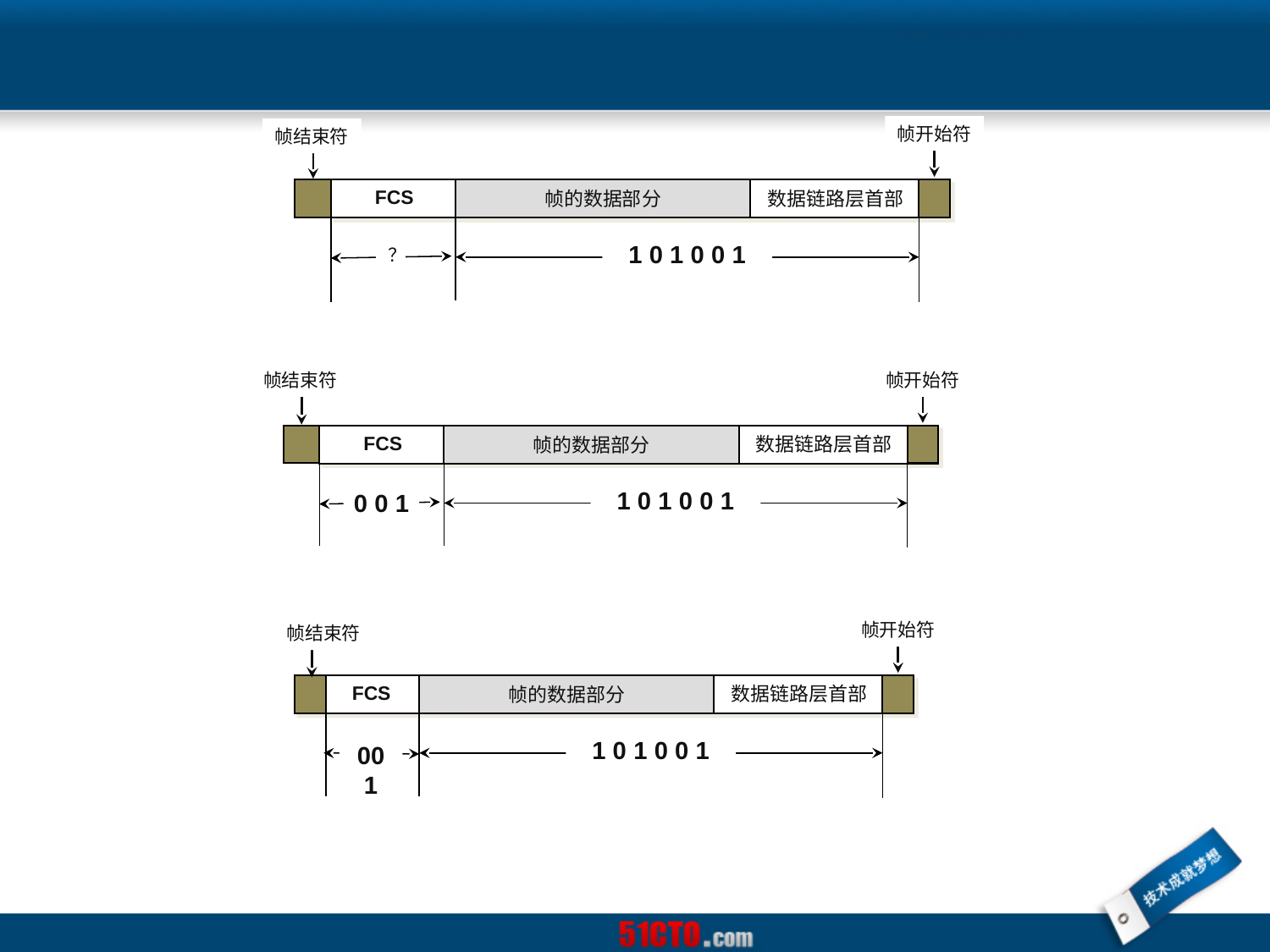

帧开始符
帧结束符
FCS

帧 首部
帧的数据部分

数据链路层首部
1 0 1 0 0 1
？
帧结束符
帧开始符
FCS

帧 首部
帧的数据部分

数据链路层首部
1 0 1 0 0 1
0 0 1
帧开始符
帧结束符
FCS
帧 首部

帧的数据部分

数据链路层首部
1 0 1 0 0 1
001